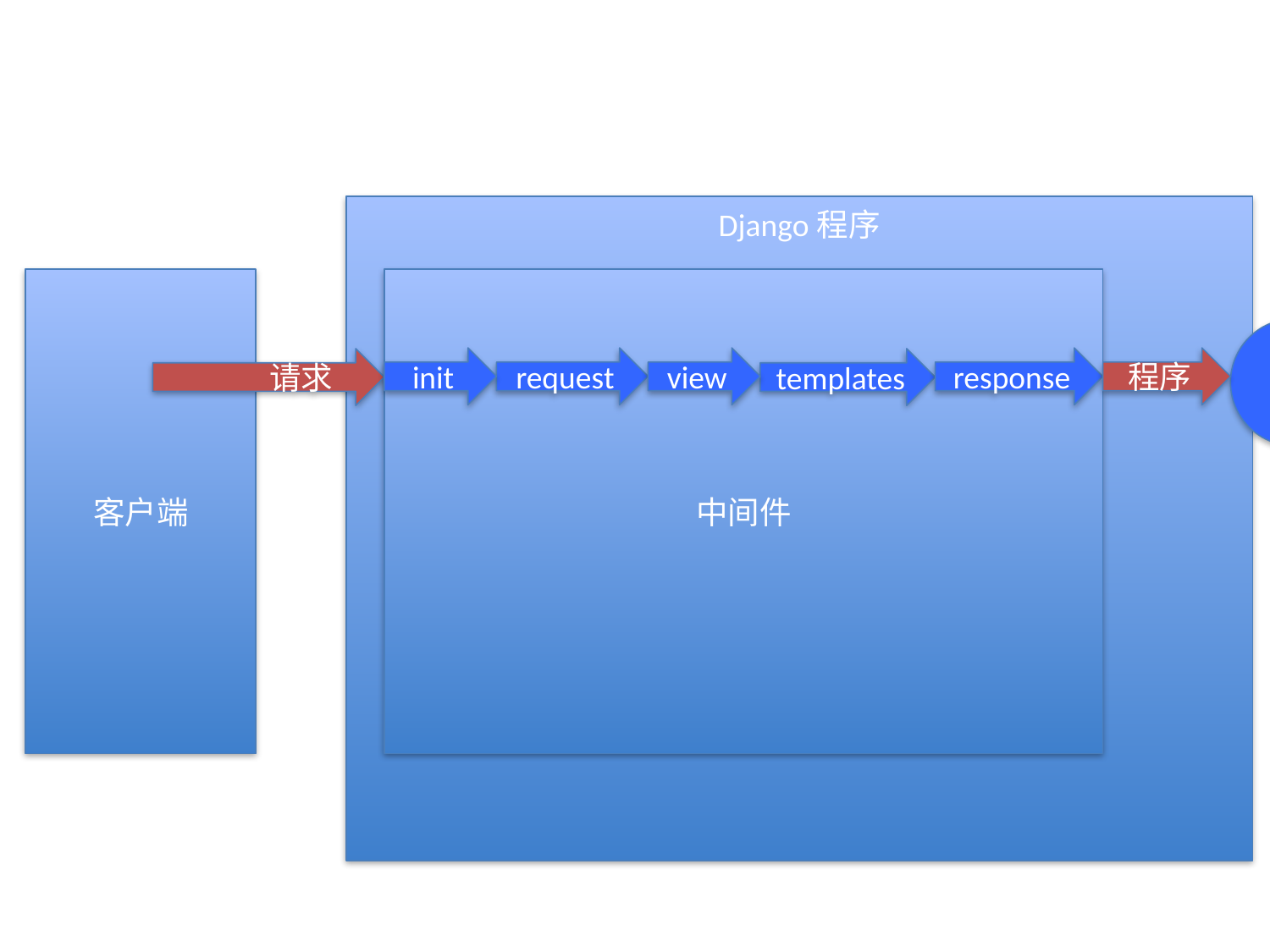

Django程序

中间件
客户端

init
request
view
response
程序
          请求
templates